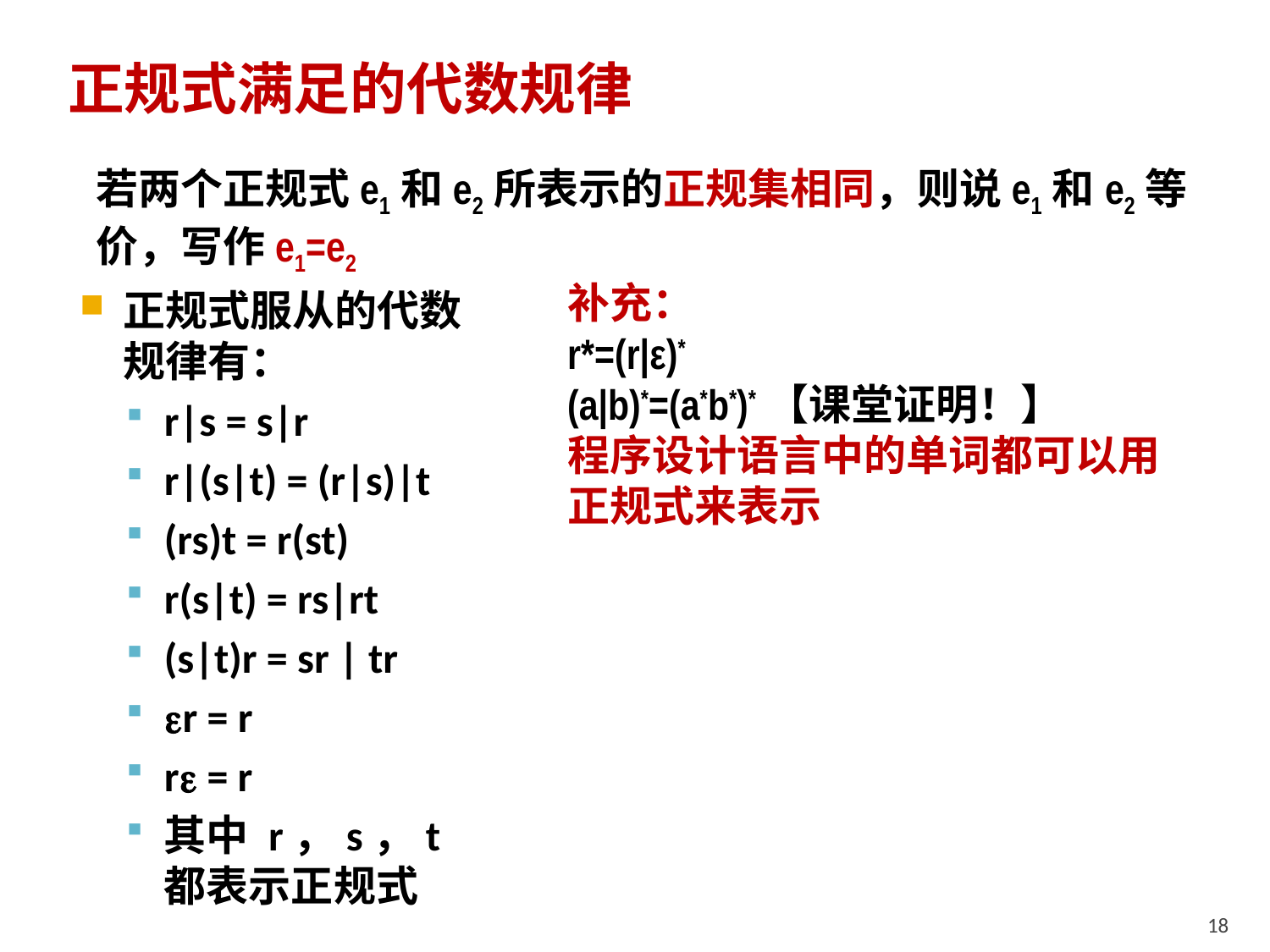

正规式满足的代数规律
若两个正规式e1和e2所表示的正规集相同，则说e1和e2等价，写作e1=e2
补充：
r*=(r|ε)*
(a|b)*=(a*b*)*【课堂证明！】
程序设计语言中的单词都可以用正规式来表示
正规式服从的代数规律有：
r|s = s|r
r|(s|t) = (r|s)|t
(rs)t = r(st)
r(s|t) = rs|rt
(s|t)r = sr | tr
εr = r
rε = r
其中 r，s，t都表示正规式

18